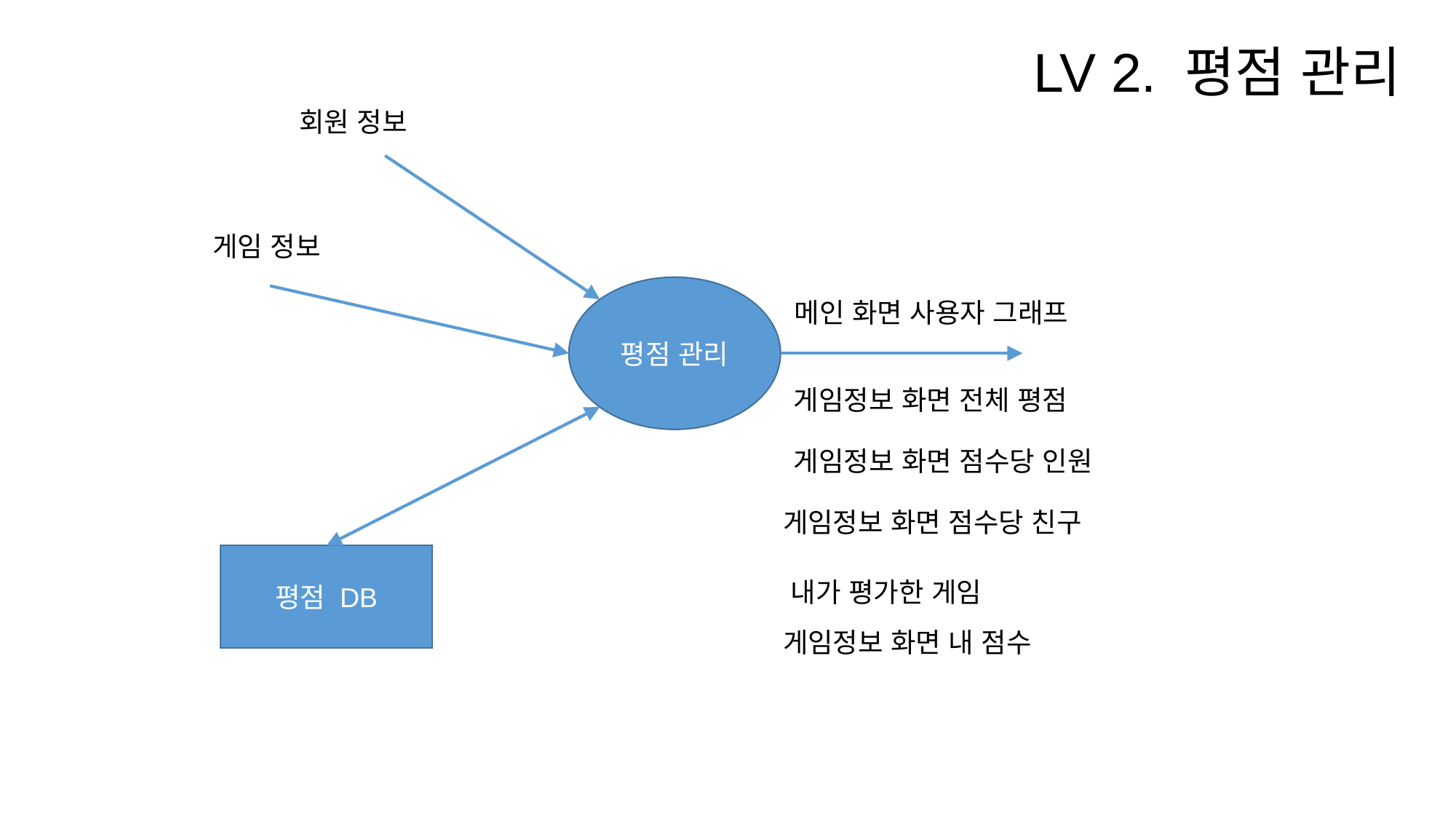

LV 2. 평점 관리
회원 정보
게임 정보
평점 관리
메인 화면 사용자 그래프
게임정보 화면 전체 평점
게임정보 화면 점수당 인원
게임정보 화면 점수당 친구
평점 DB
내가 평가한 게임
게임정보 화면 내 점수